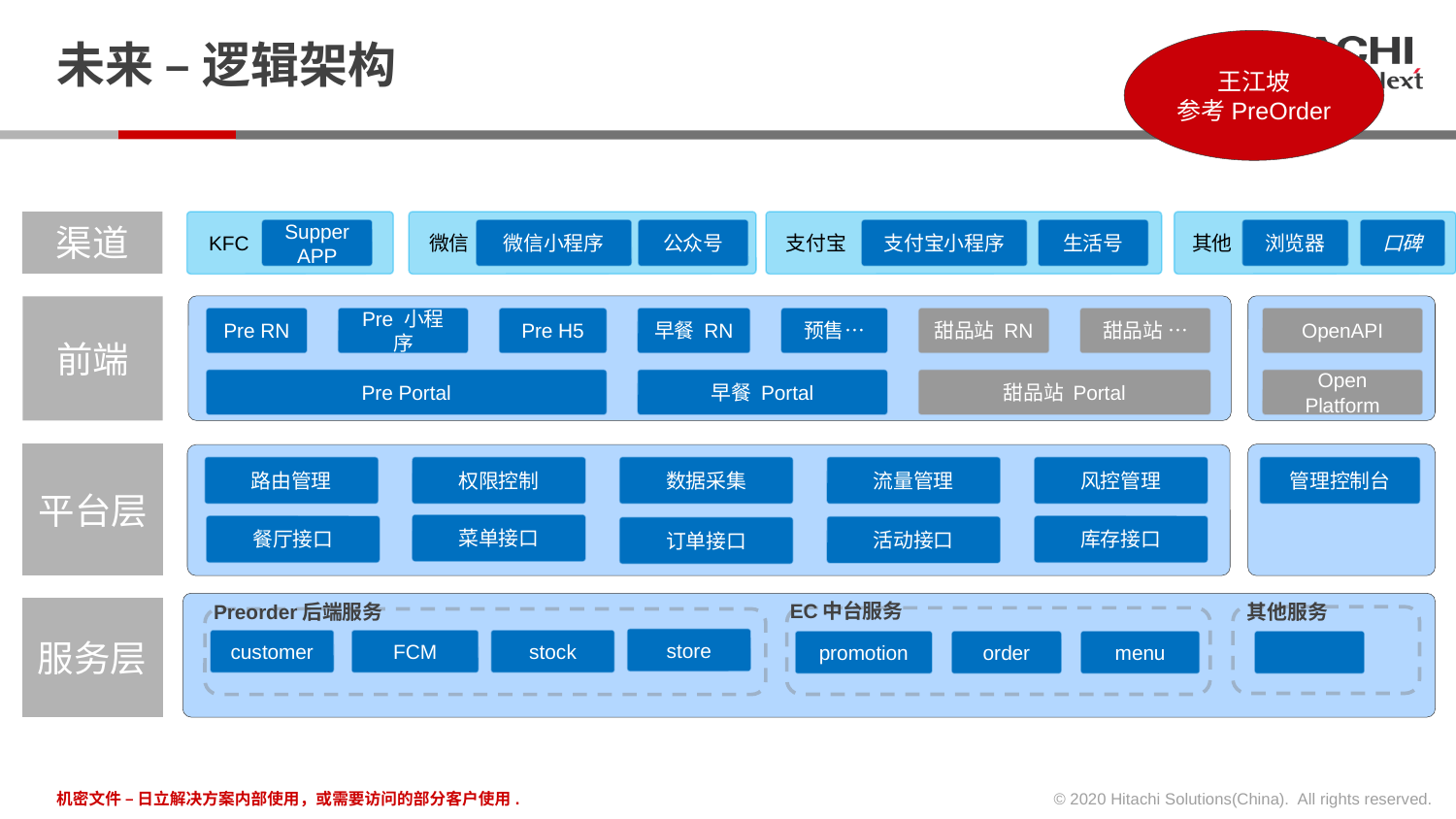

# 未来 – 逻辑架构
王江坡
参考PreOrder
渠道

Supper APP
微信小程序
公众号
支付宝小程序
生活号
浏览器
口碑
KFC
微信
支付宝
其他

前端
Pre RN
Pre 小程序
Pre H5
早餐 RN
预售…
甜品站 RN
甜品站 …
OpenAPI
Pre Portal
早餐 Portal
甜品站 Portal
Open Platform
平台层

路由管理
权限控制
数据采集
流量管理
风控管理
管理控制台
菜单接口
餐厅接口
库存接口
活动接口
订单接口
EC中台服务
其他服务
Preorder后端服务

服务层

store
stock
customer
FCM
promotion
order
menu